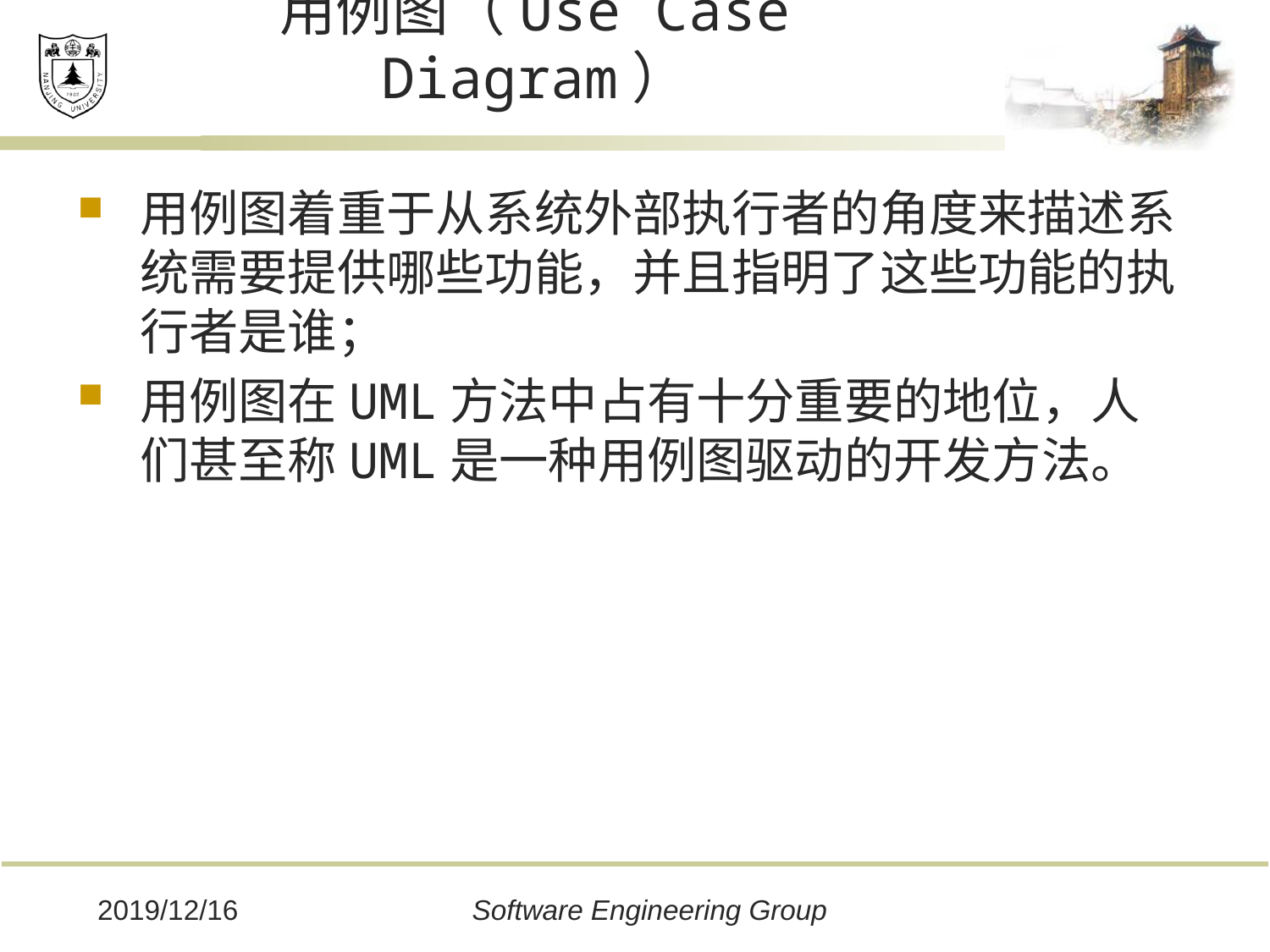

# 用例图（Use Case Diagram）
用例图着重于从系统外部执行者的角度来描述系统需要提供哪些功能，并且指明了这些功能的执行者是谁；
用例图在UML方法中占有十分重要的地位，人们甚至称UML是一种用例图驱动的开发方法。

2019/12/16
Software Engineering Group